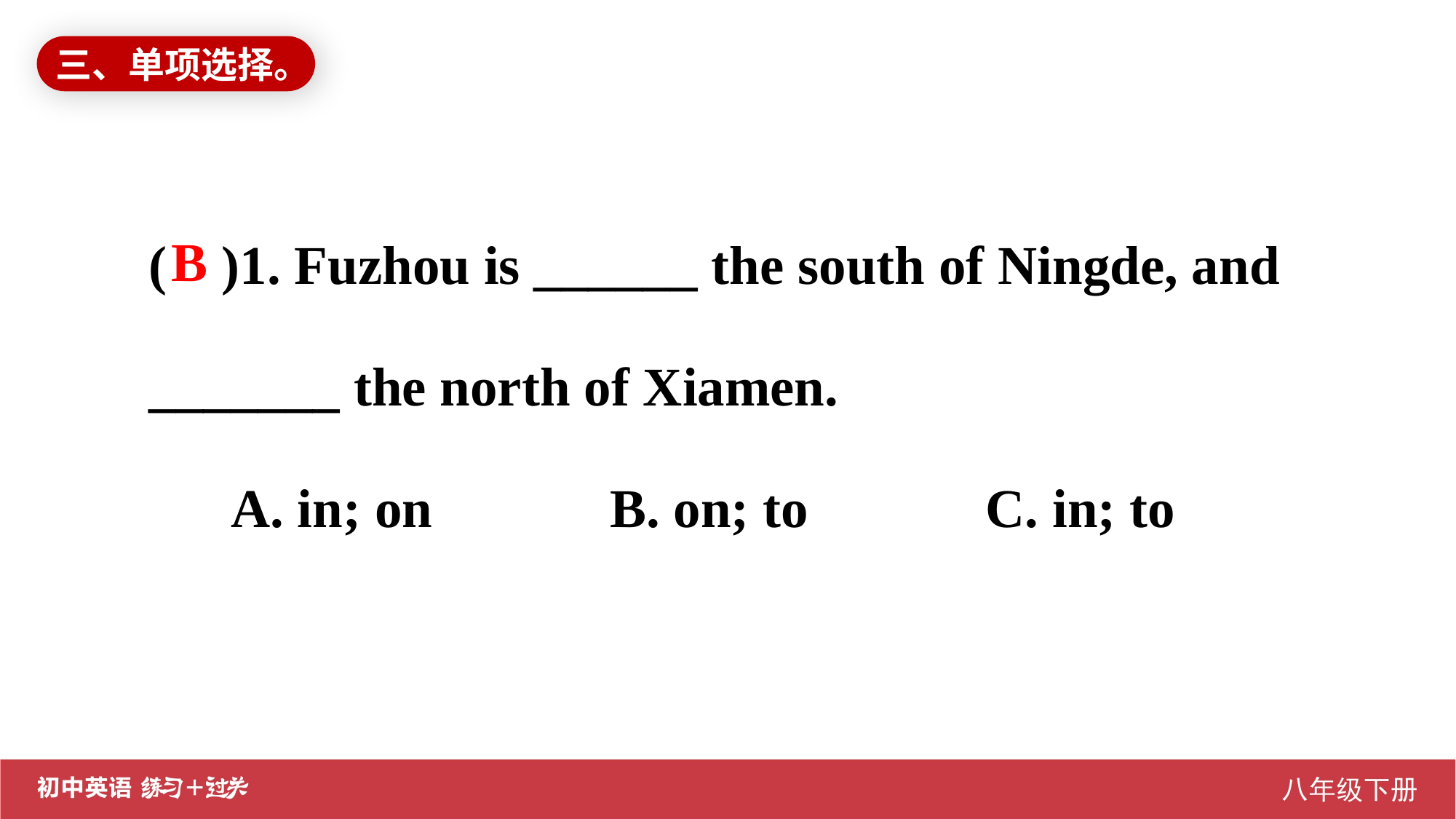

三、单项选择。
(    )1. Fuzhou is ______ the south of Ningde, and _______ the north of Xiamen.
      A. in; on             B. on; to             C. in; to
B